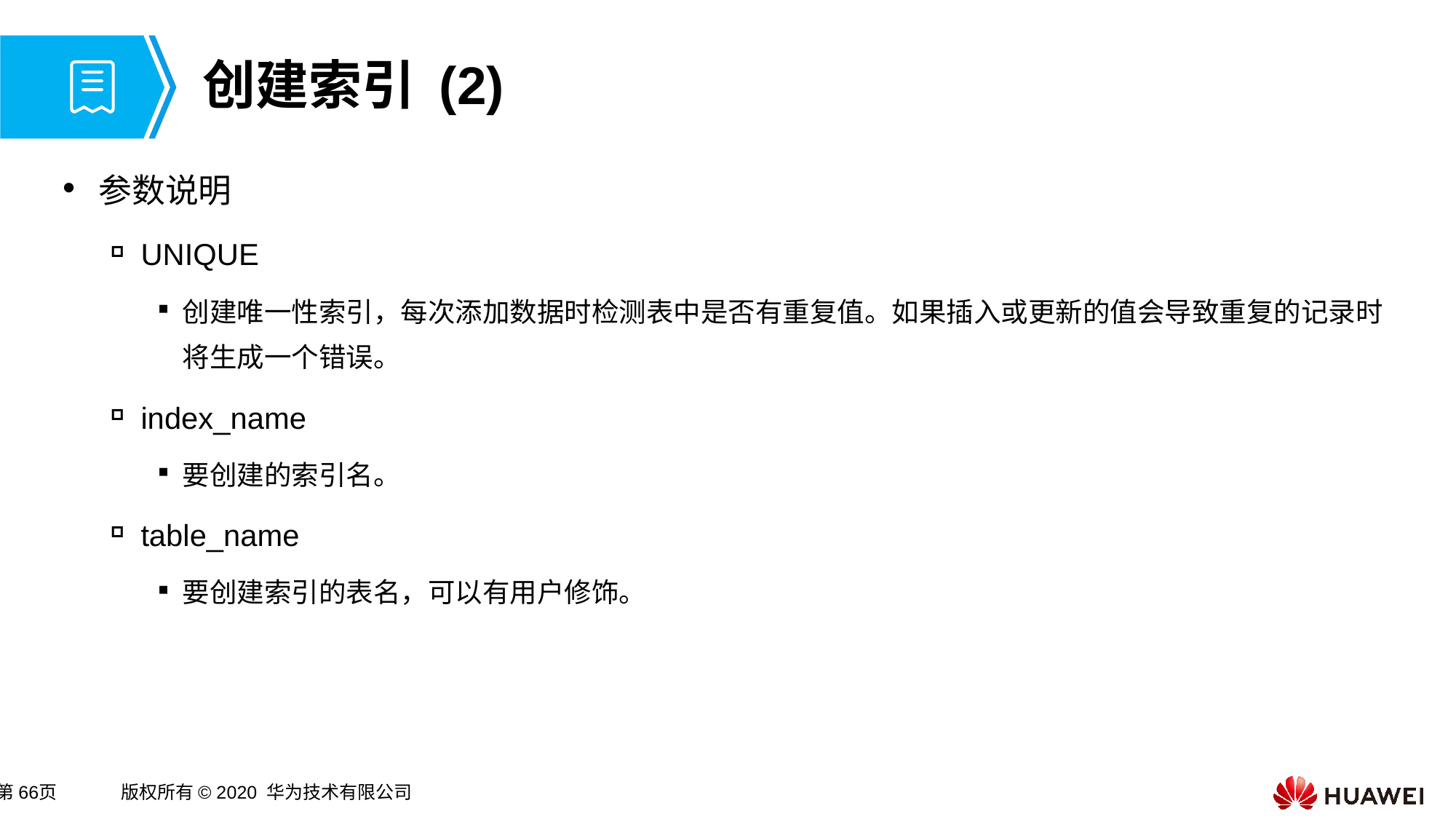

# 创建索引 (2)
参数说明
UNIQUE
创建唯一性索引，每次添加数据时检测表中是否有重复值。如果插入或更新的值会导致重复的记录时将生成一个错误。
index_name
要创建的索引名。
table_name
要创建索引的表名，可以有用户修饰。